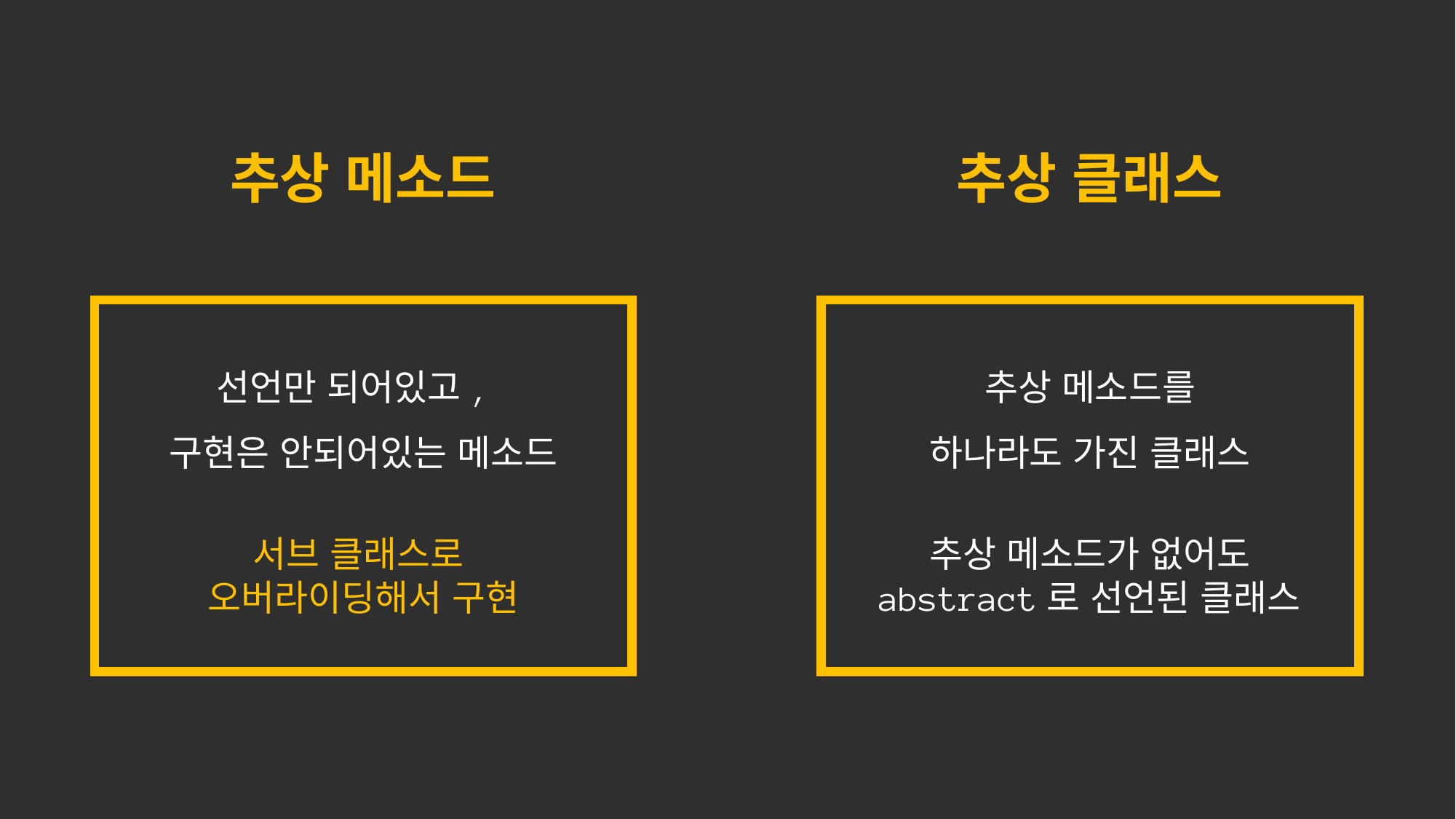

추상 메소드
추상 클래스

선언만 되어있고,
구현은 안되어있는 메소드
추상 메소드를
하나라도 가진 클래스
서브 클래스로
오버라이딩해서 구현
추상 메소드가 없어도
abstract로 선언된 클래스